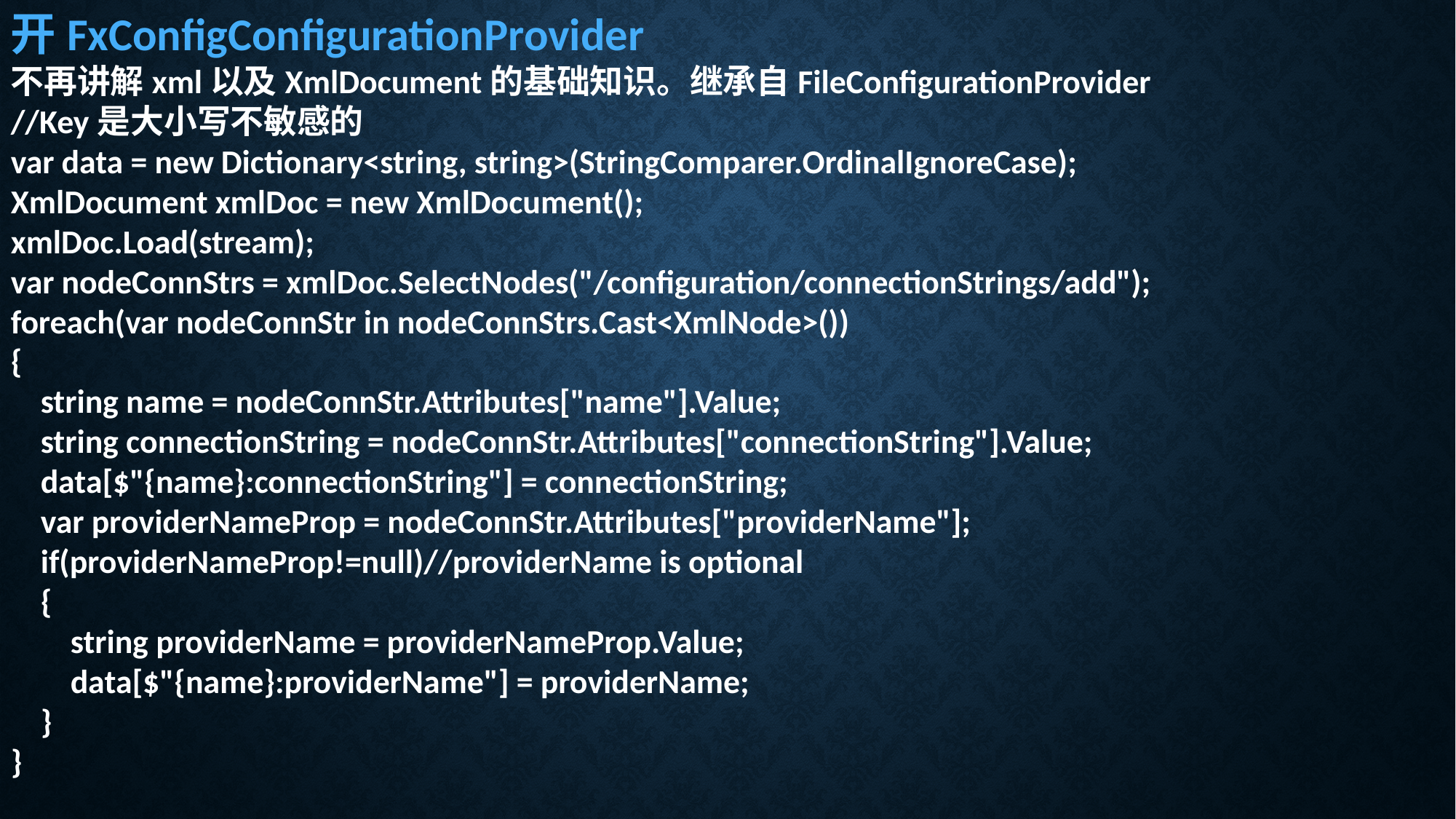

开FxConfigConfigurationProvider
不再讲解xml以及XmlDocument的基础知识。继承自FileConfigurationProvider
//Key是大小写不敏感的
var data = new Dictionary<string, string>(StringComparer.OrdinalIgnoreCase);
XmlDocument xmlDoc = new XmlDocument();
xmlDoc.Load(stream);
var nodeConnStrs = xmlDoc.SelectNodes("/configuration/connectionStrings/add");
foreach(var nodeConnStr in nodeConnStrs.Cast<XmlNode>())
{
    string name = nodeConnStr.Attributes["name"].Value;
    string connectionString = nodeConnStr.Attributes["connectionString"].Value;
    data[$"{name}:connectionString"] = connectionString;
    var providerNameProp = nodeConnStr.Attributes["providerName"];
    if(providerNameProp!=null)//providerName is optional
    {
        string providerName = providerNameProp.Value;
        data[$"{name}:providerName"] = providerName;
    }
}